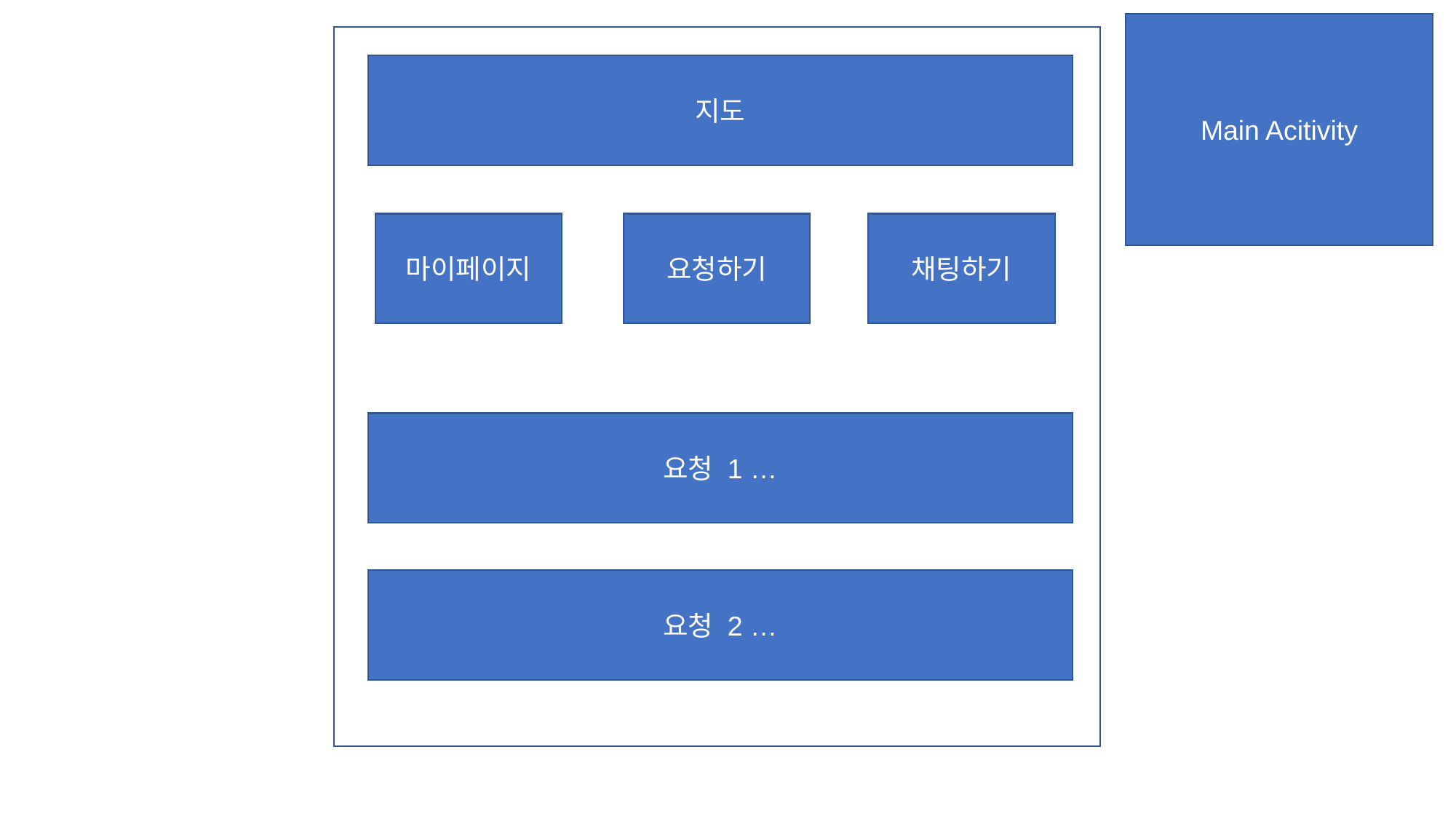

Main Acitivity

지도
마이페이지
요청하기
채팅하기
요청 1 …
요청 2 …